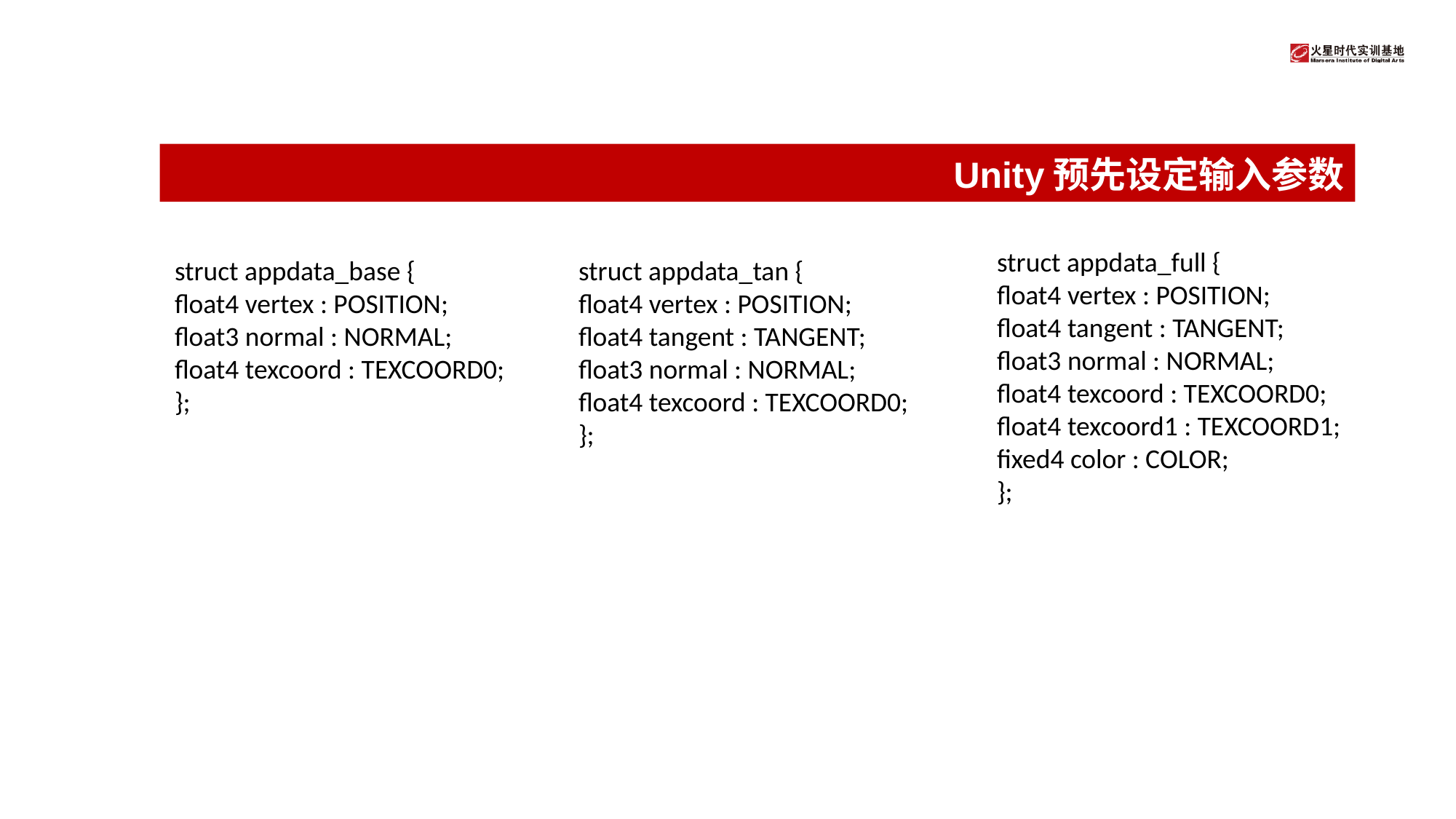

# Unity预先设定输入参数
struct appdata_full {
float4 vertex : POSITION;
float4 tangent : TANGENT;
float3 normal : NORMAL;
float4 texcoord : TEXCOORD0;
float4 texcoord1 : TEXCOORD1;
fixed4 color : COLOR;
};
struct appdata_base {
float4 vertex : POSITION;
float3 normal : NORMAL;
float4 texcoord : TEXCOORD0;
};
struct appdata_tan {
float4 vertex : POSITION;
float4 tangent : TANGENT;
float3 normal : NORMAL;
float4 texcoord : TEXCOORD0;
};